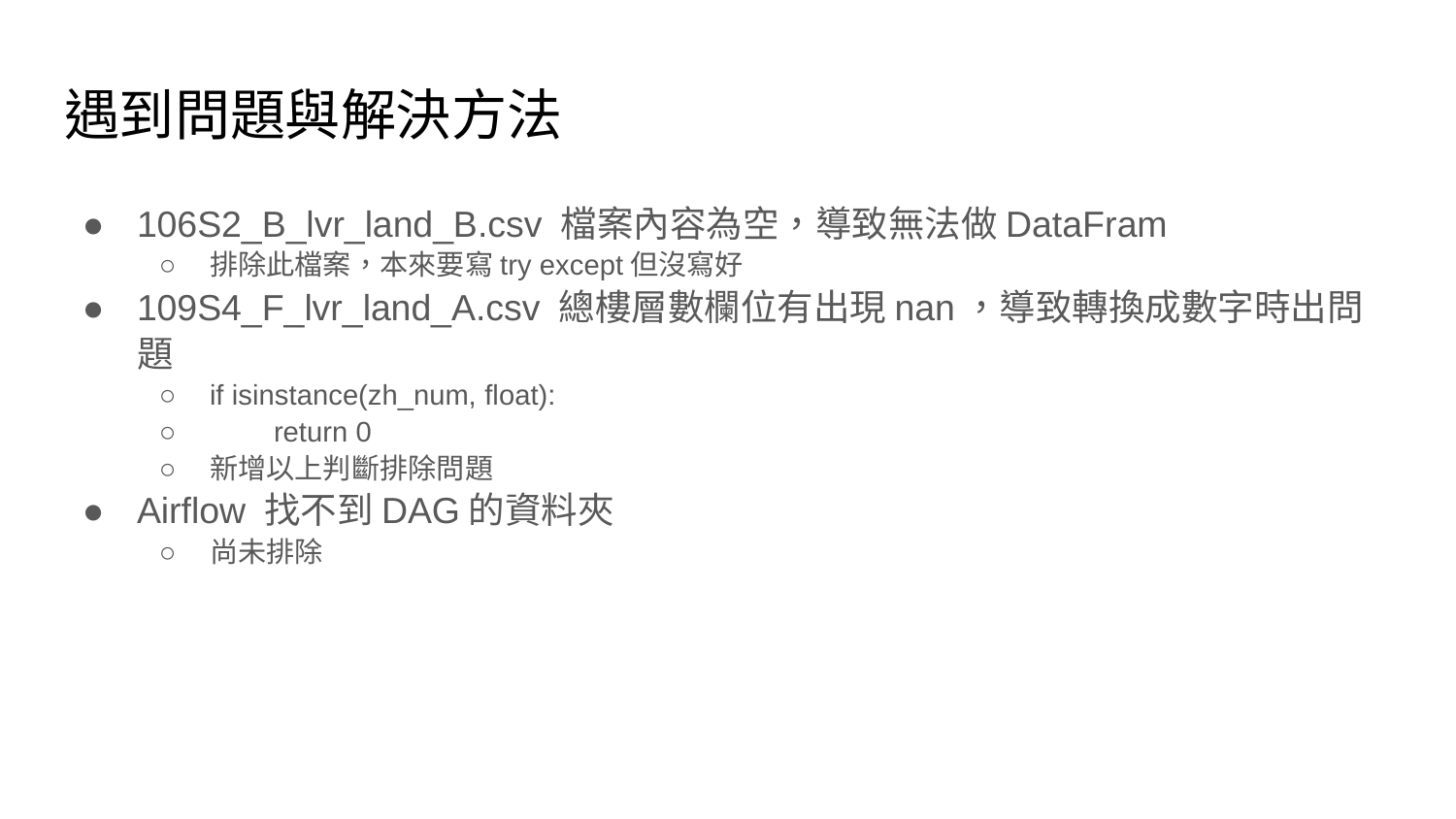

# 遇到問題與解決方法
106S2_B_lvr_land_B.csv 檔案內容為空，導致無法做DataFram
排除此檔案，本來要寫try except但沒寫好
109S4_F_lvr_land_A.csv 總樓層數欄位有出現nan，導致轉換成數字時出問題
if isinstance(zh_num, float):
        return 0
新增以上判斷排除問題
Airflow 找不到DAG的資料夾
尚未排除